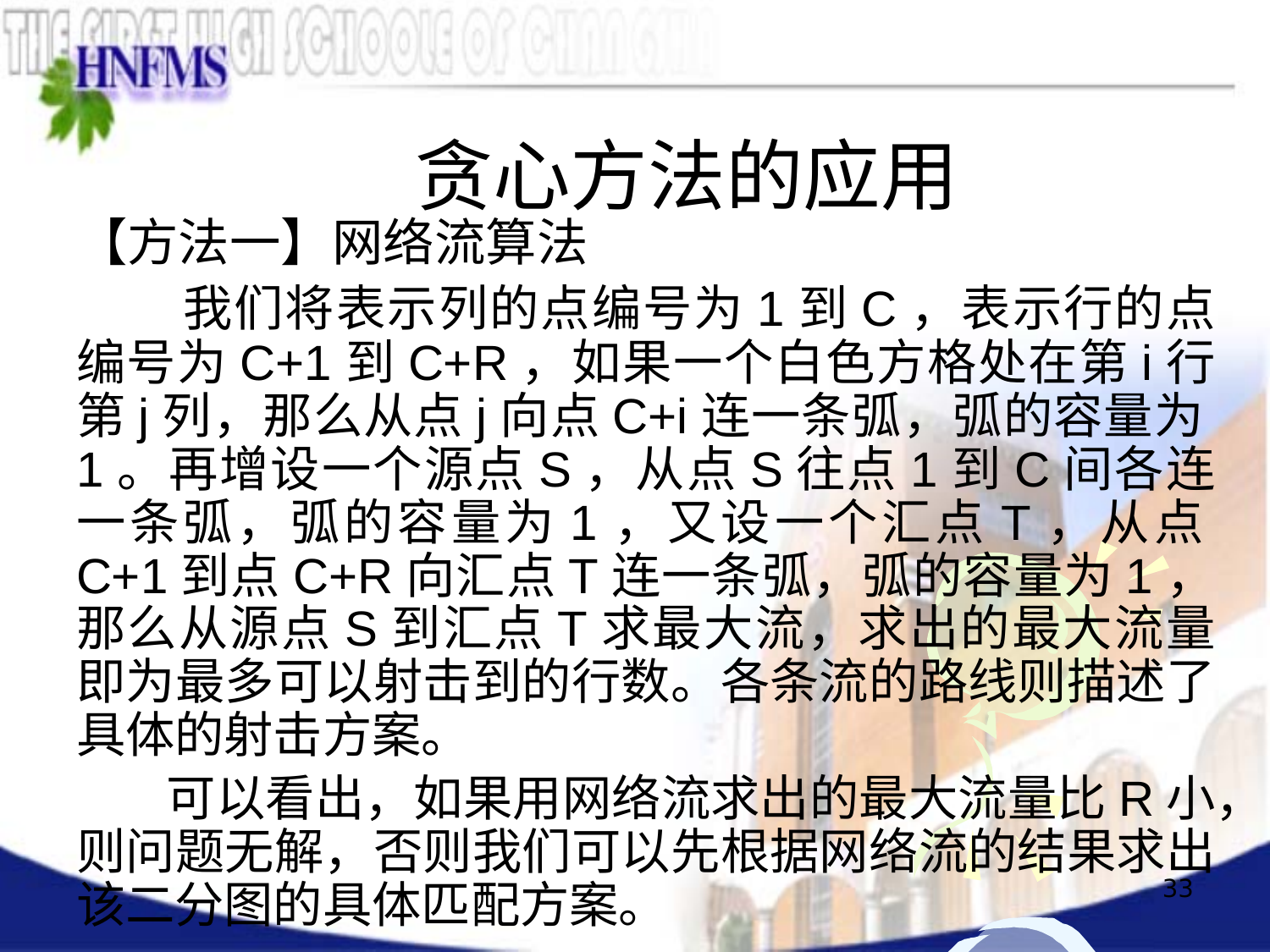

# 贪心方法的应用
【方法一】网络流算法
       我们将表示列的点编号为1到C，表示行的点编号为C+1到C+R，如果一个白色方格处在第i行第j列，那么从点j向点C+i连一条弧，弧的容量为1。再增设一个源点S，从点S往点1到C间各连一条弧，弧的容量为1，又设一个汇点T，从点C+1到点C+R向汇点T连一条弧，弧的容量为1，那么从源点S到汇点T求最大流，求出的最大流量即为最多可以射击到的行数。各条流的路线则描述了具体的射击方案。
       可以看出，如果用网络流求出的最大流量比R小，则问题无解，否则我们可以先根据网络流的结果求出该二分图的具体匹配方案。
33